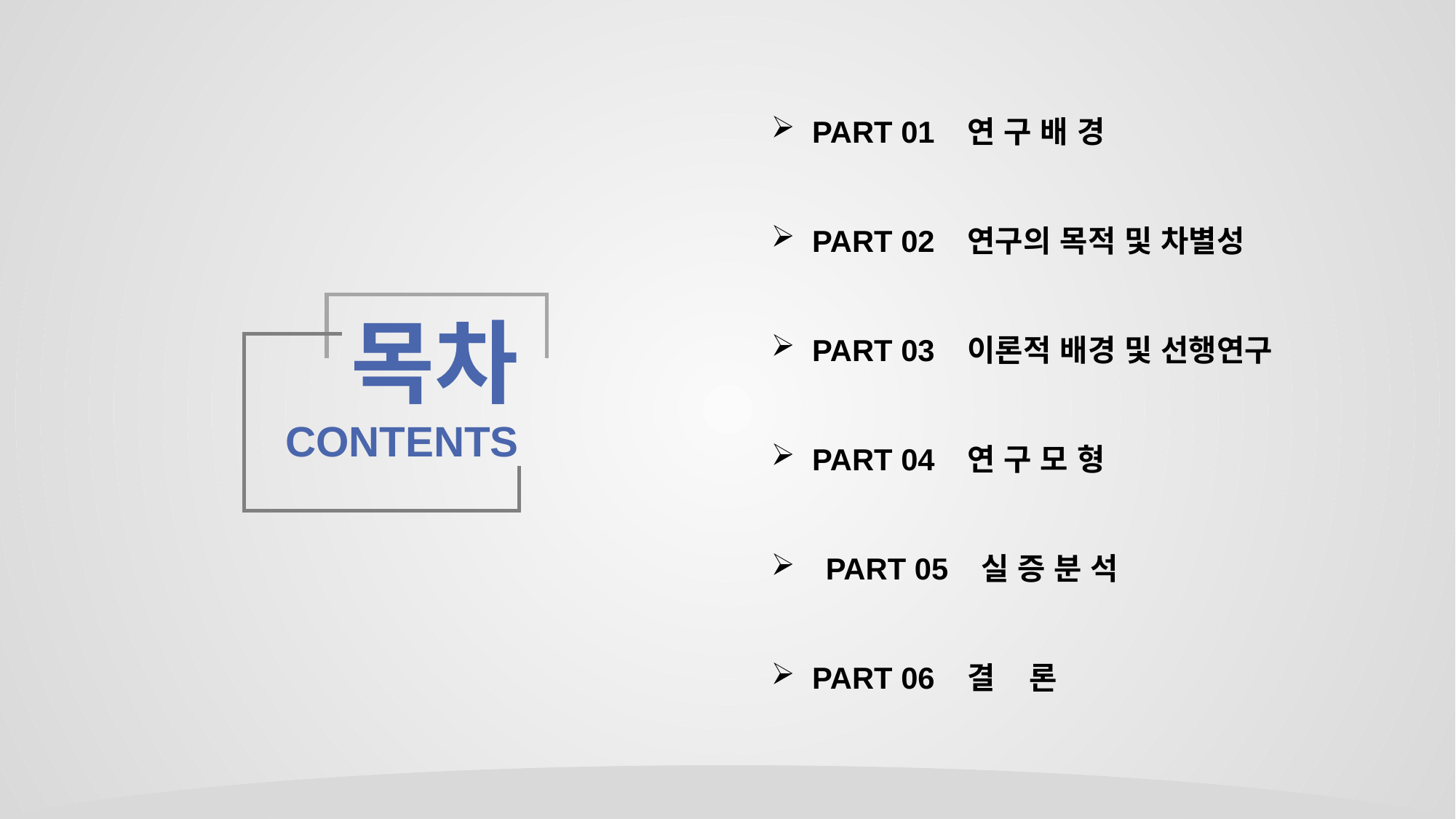

PART 01   연 구 배 경
PART 02   연구의 목적 및 차별성
PART 03   이론적 배경 및 선행연구
PART 04   연 구 모 형
PART 05   실 증 분 석
PART 06   결    론

목차
CONTENTS